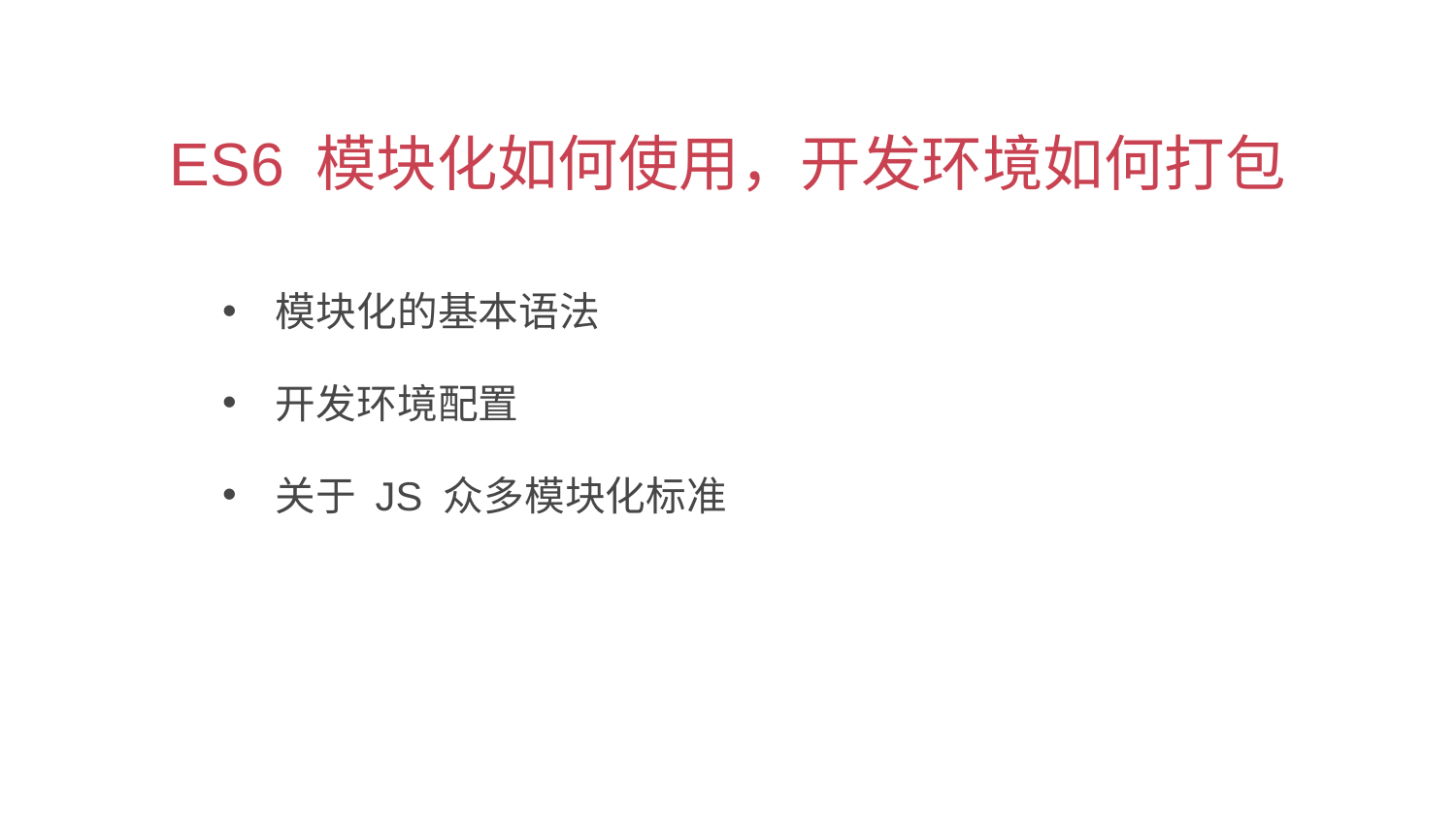

ES6 模块化如何使用，开发环境如何打包
 模块化的基本语法
 开发环境配置
 关于 JS 众多模块化标准